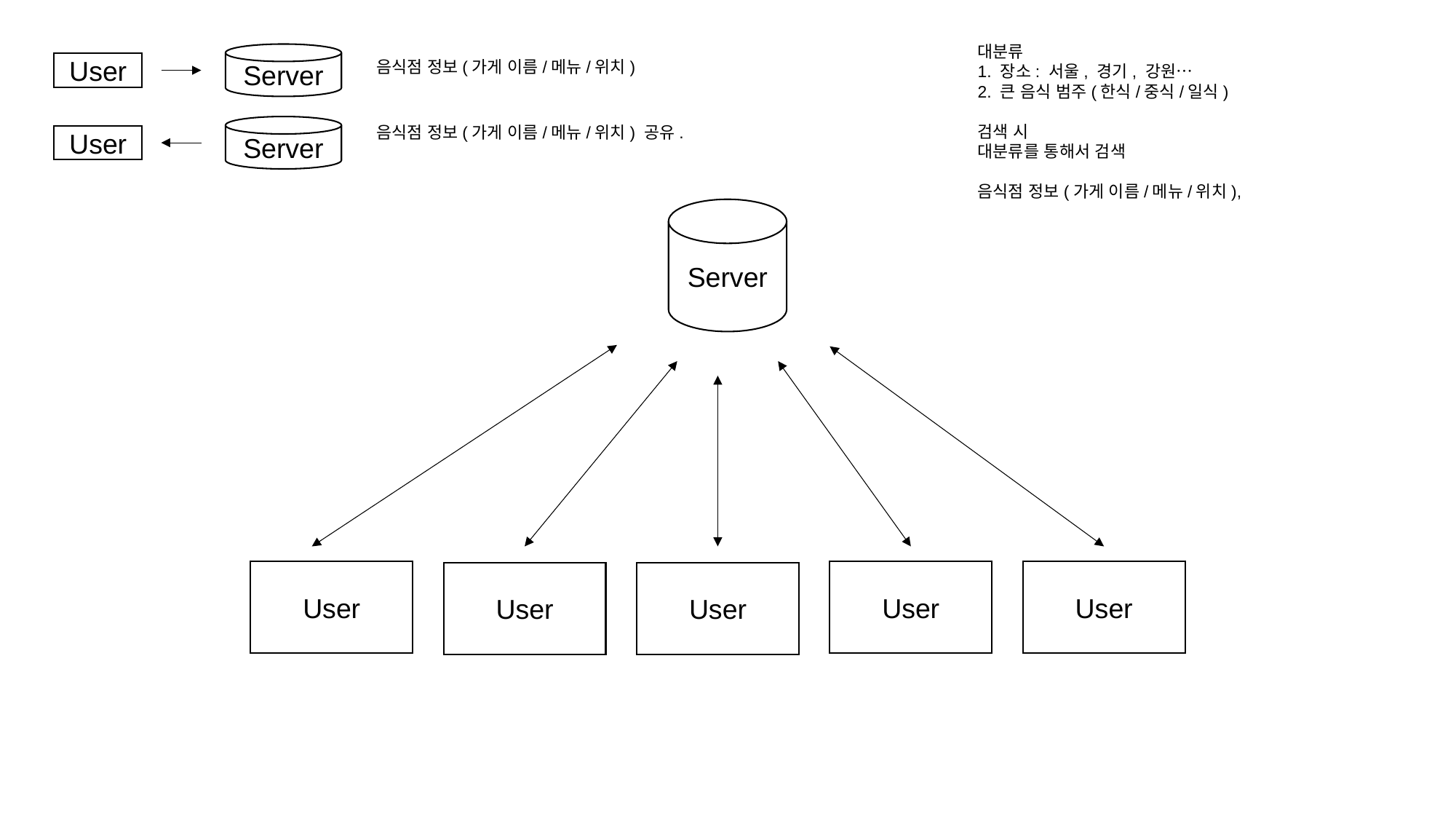

대분류
1. 장소: 서울, 경기, 강원…
2. 큰 음식 범주(한식/중식/일식)

검색 시
대분류를 통해서 검색

음식점 정보(가게 이름/메뉴/위치),
Server
음식점 정보(가게 이름/메뉴/위치)
User
Server
음식점 정보(가게 이름/메뉴/위치) 공유.
User
Server
User
User
User
User
User